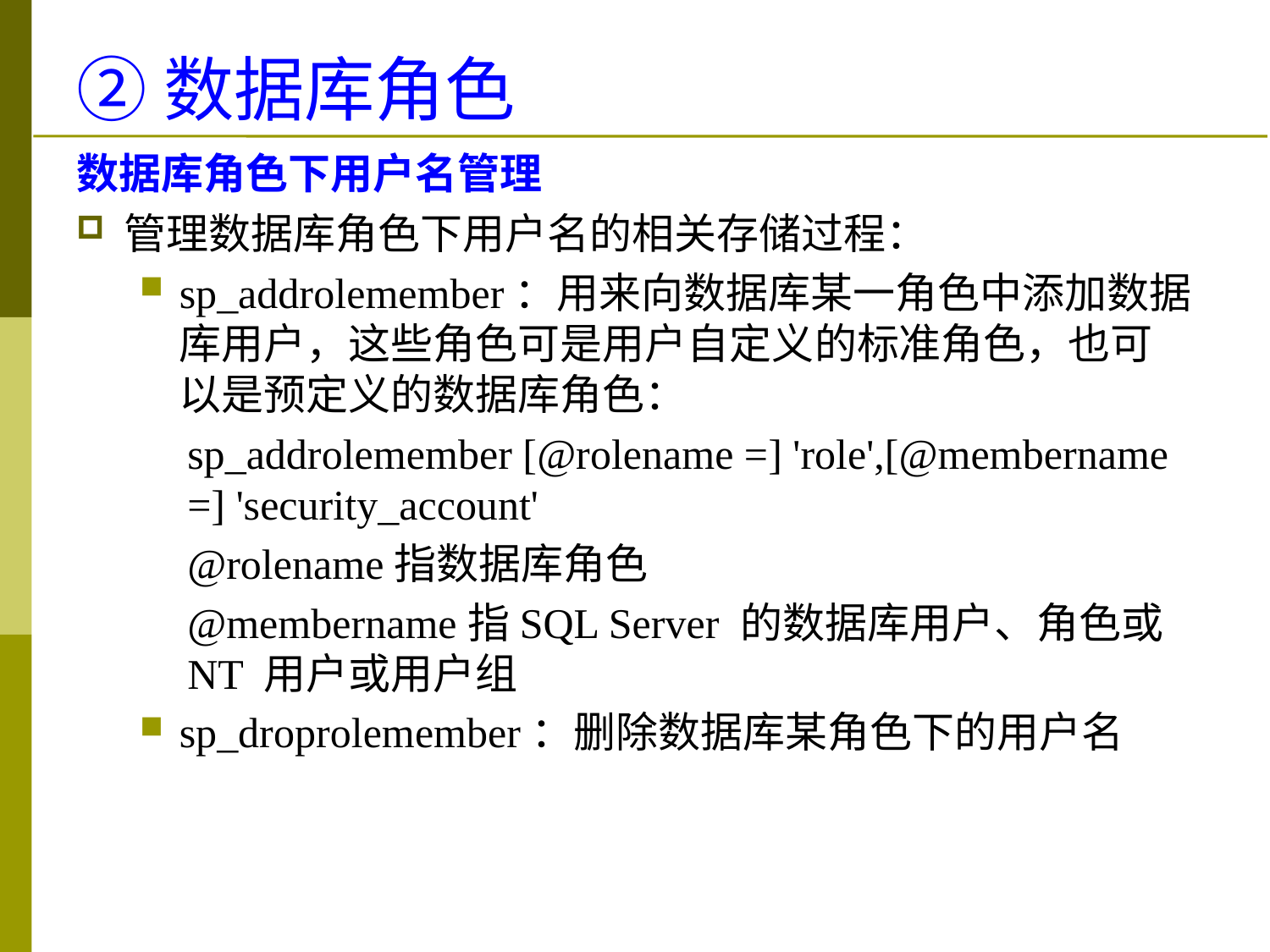

# ②数据库角色
数据库角色下用户名管理
管理数据库角色下用户名的相关存储过程：
sp_addrolemember：用来向数据库某一角色中添加数据库用户，这些角色可是用户自定义的标准角色，也可以是预定义的数据库角色：
sp_addrolemember [@rolename =] 'role',[@membername =] 'security_account'
@rolename指数据库角色
@membername指SQL Server 的数据库用户、角色或NT 用户或用户组
sp_droprolemember：删除数据库某角色下的用户名